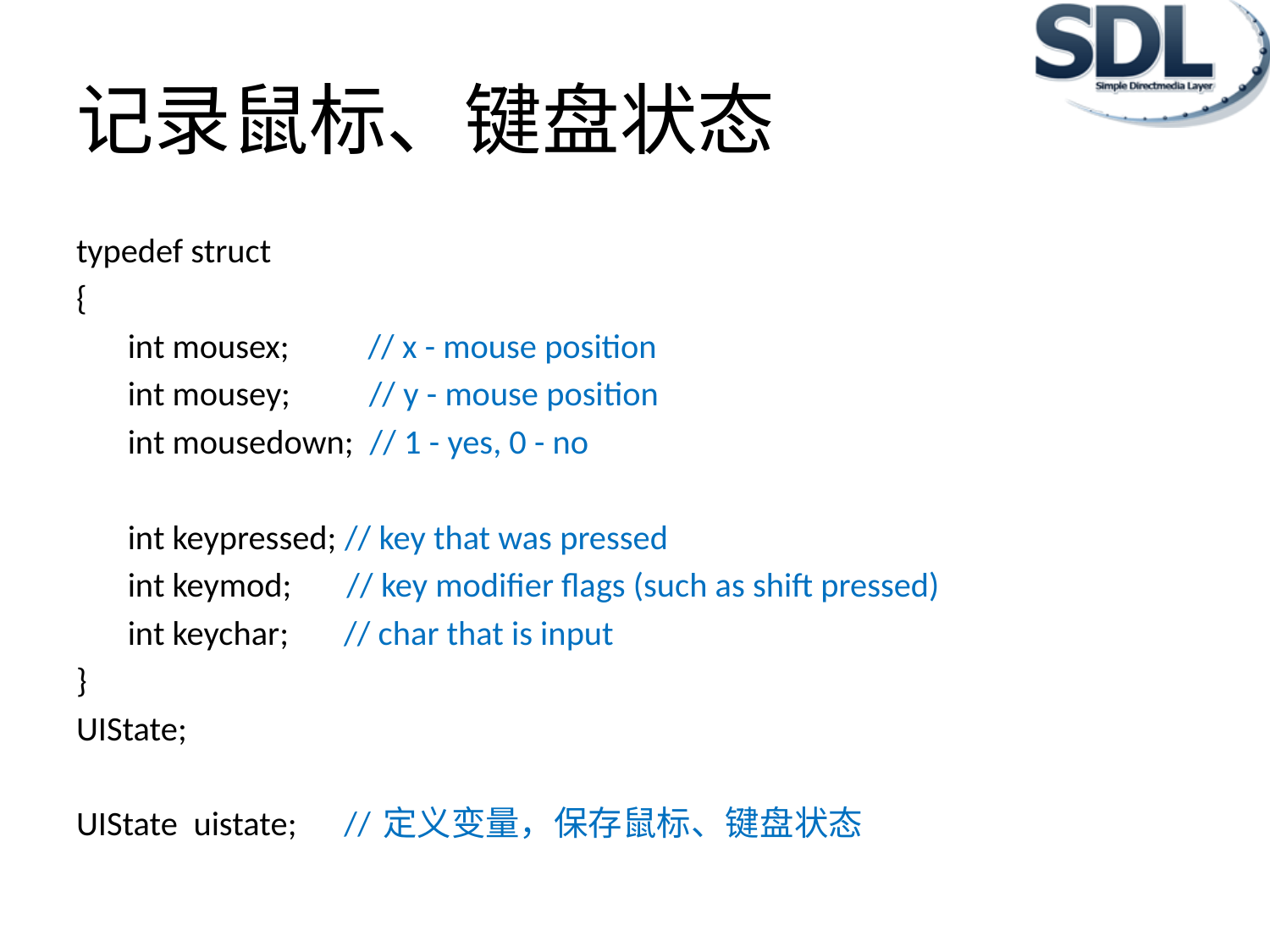

# 记录鼠标、键盘状态
typedef struct
{
int mousex;          // x - mouse position
int mousey;          // y - mouse position
int mousedown;  // 1 - yes, 0 - no

int keypressed; // key that was pressed
int keymod;       // key modifier flags (such as shift pressed)
int keychar;       // char that is input
}
UIState;

UIState  uistate;      // 定义变量，保存鼠标、键盘状态